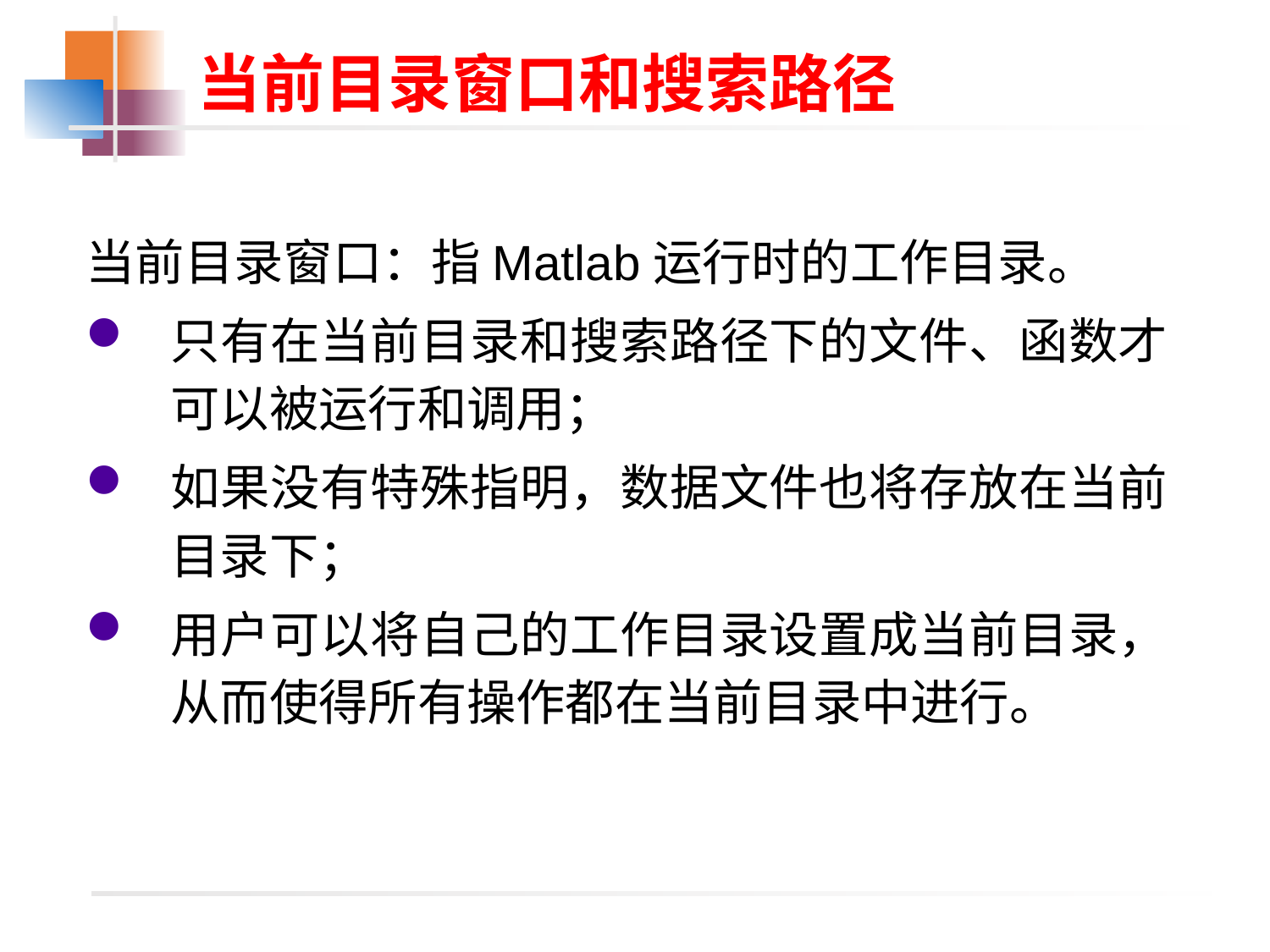

当前目录窗口和搜索路径
当前目录窗口：指Matlab运行时的工作目录。
只有在当前目录和搜索路径下的文件、函数才可以被运行和调用；
如果没有特殊指明，数据文件也将存放在当前目录下；
用户可以将自己的工作目录设置成当前目录，从而使得所有操作都在当前目录中进行。